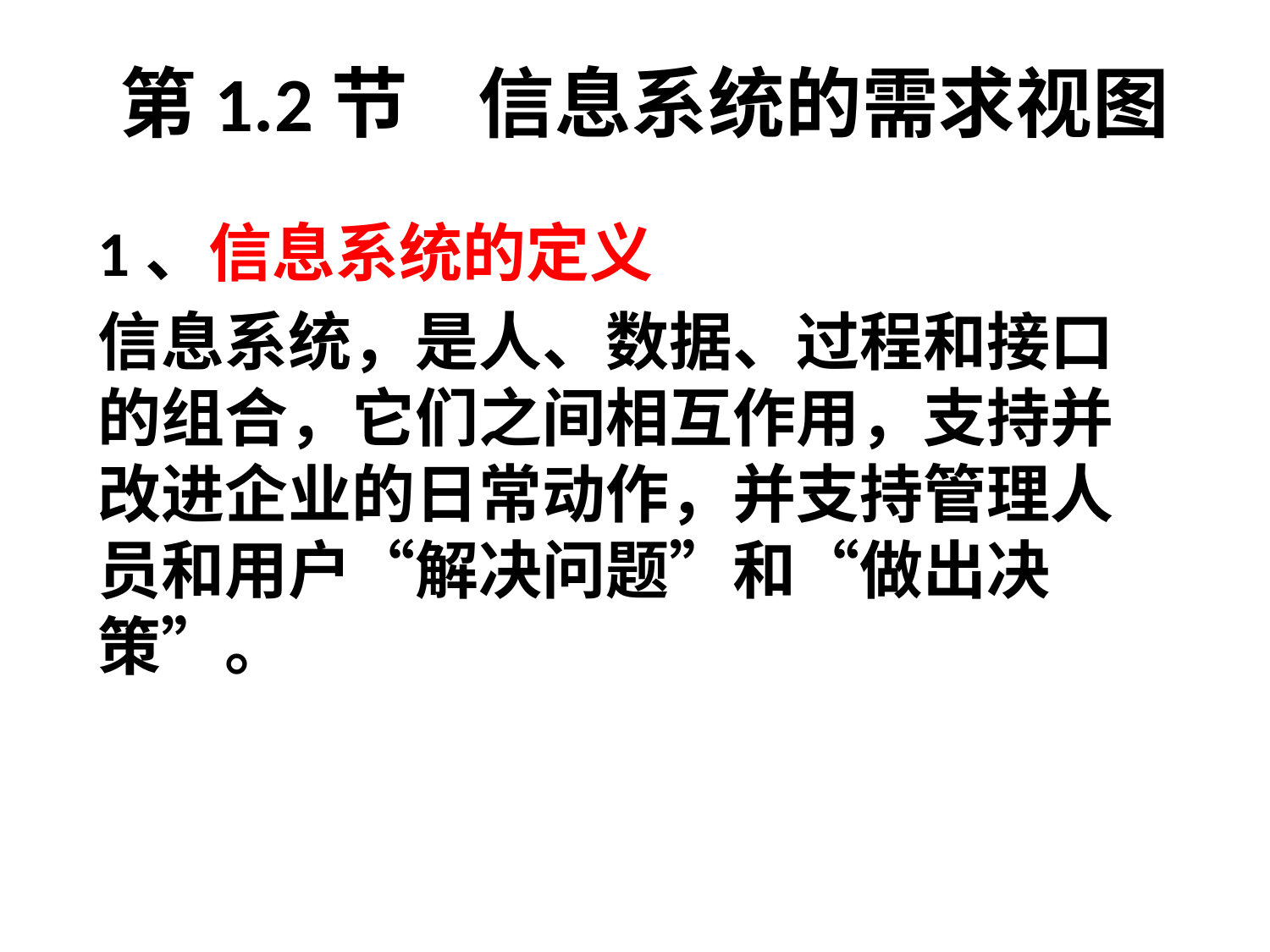

# 第1.2节    信息系统的需求视图
1、信息系统的定义
信息系统，是人、数据、过程和接口的组合，它们之间相互作用，支持并改进企业的日常动作，并支持管理人员和用户“解决问题”和“做出决策”。